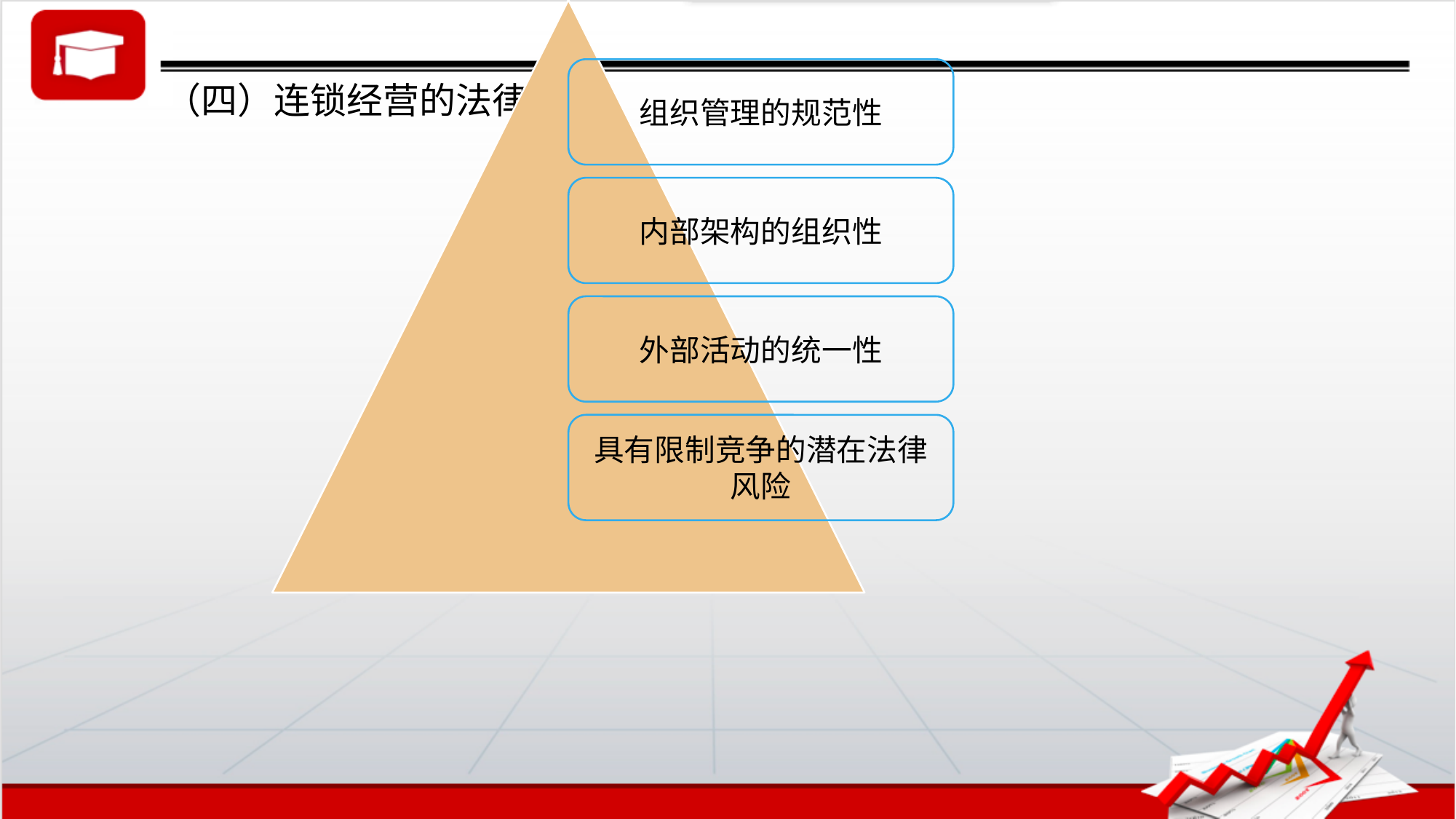

（四）连锁经营的法律特征

组织管理的规范性
内部架构的组织性
外部活动的统一性
具有限制竞争的潜在法律风险